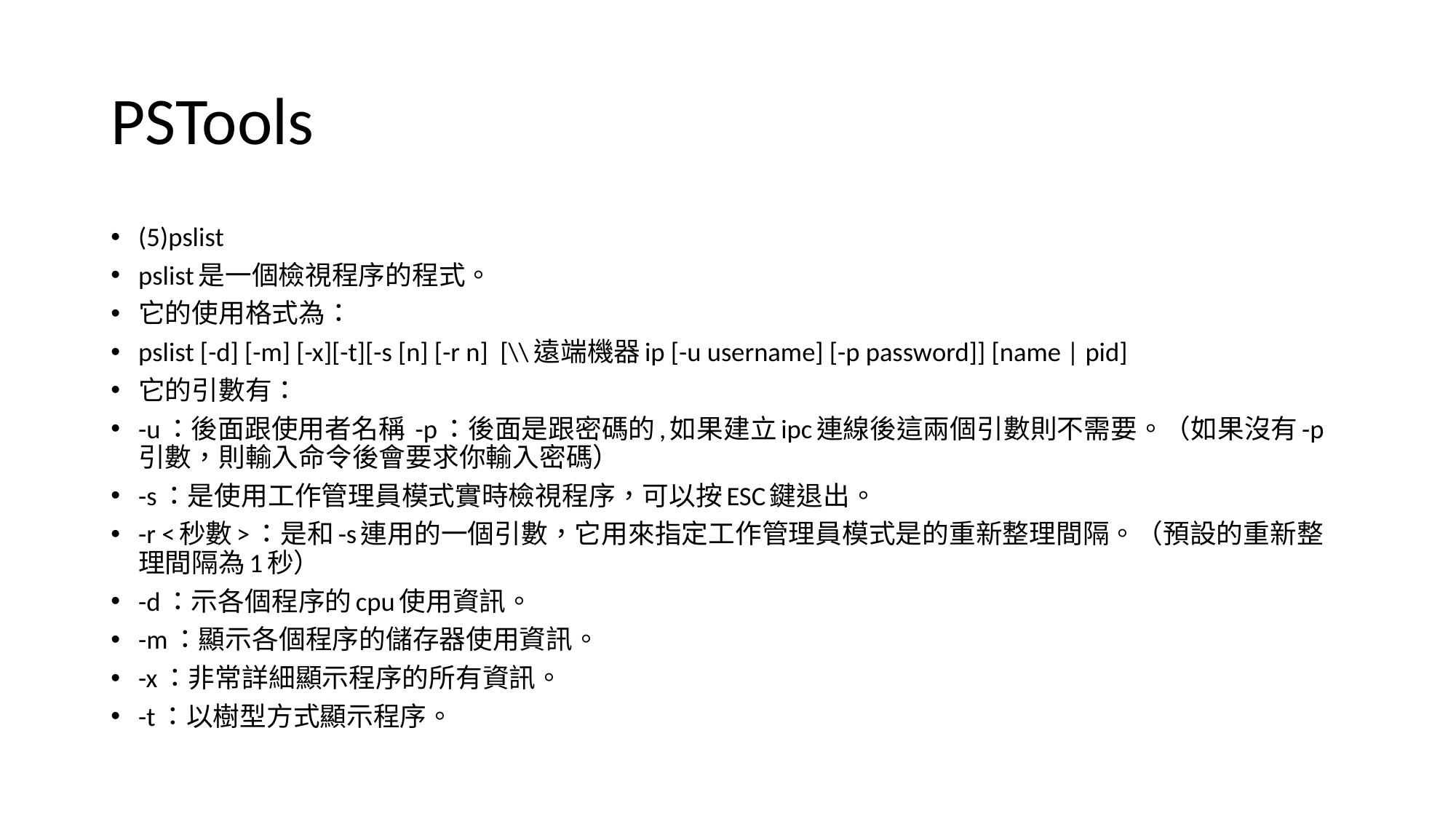

# PSTools
(5)pslist
pslist是一個檢視程序的程式。
它的使用格式為：
pslist [-d] [-m] [-x][-t][-s [n] [-r n]  [\\遠端機器ip [-u username] [-p password]] [name | pid]
它的引數有：
-u：後面跟使用者名稱 -p：後面是跟密碼的,如果建立ipc連線後這兩個引數則不需要。（如果沒有-p引數，則輸入命令後會要求你輸入密碼）
-s：是使用工作管理員模式實時檢視程序，可以按ESC鍵退出。
-r <秒數>：是和-s連用的一個引數，它用來指定工作管理員模式是的重新整理間隔。（預設的重新整理間隔為1秒）
-d：示各個程序的cpu使用資訊。
-m：顯示各個程序的儲存器使用資訊。
-x：非常詳細顯示程序的所有資訊。
-t：以樹型方式顯示程序。